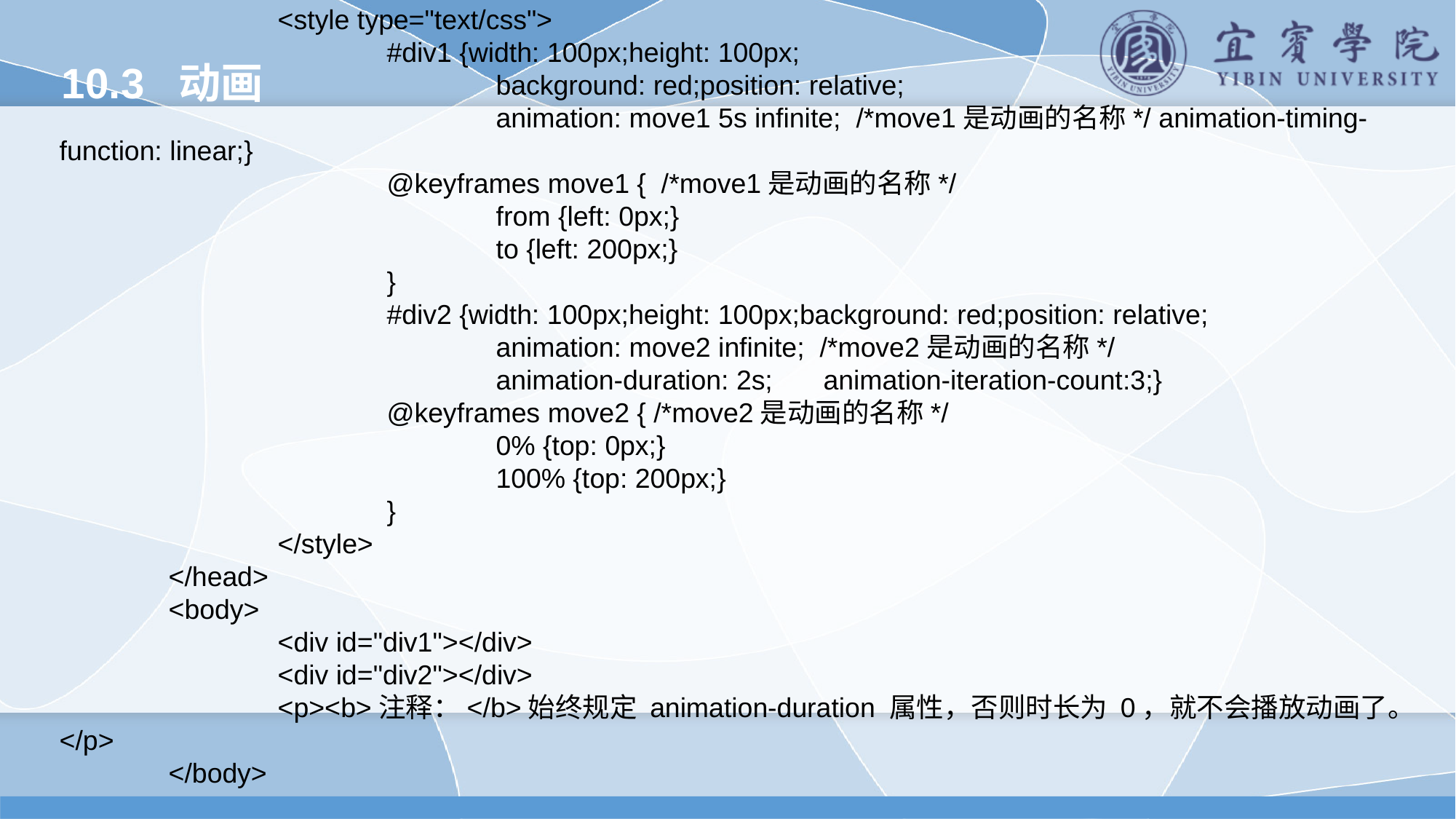

<style type="text/css">
			#div1 {width: 100px;height: 100px;
				background: red;position: relative;
				animation: move1 5s infinite;  /*move1是动画的名称*/ animation-timing-function: linear;}
			@keyframes move1 {  /*move1是动画的名称*/
				from {left: 0px;}
				to {left: 200px;}
			}
			#div2 {width: 100px;height: 100px;background: red;position: relative;
				animation: move2 infinite;  /*move2是动画的名称*/
				animation-duration: 2s;	animation-iteration-count:3;}
			@keyframes move2 { /*move2是动画的名称*/
				0% {top: 0px;}
				100% {top: 200px;}
			}
		</style>
	</head>
	<body>
		<div id="div1"></div>
		<div id="div2"></div>
		<p><b>注释：</b>始终规定 animation-duration 属性，否则时长为 0，就不会播放动画了。</p>
	</body>
10.3  动画